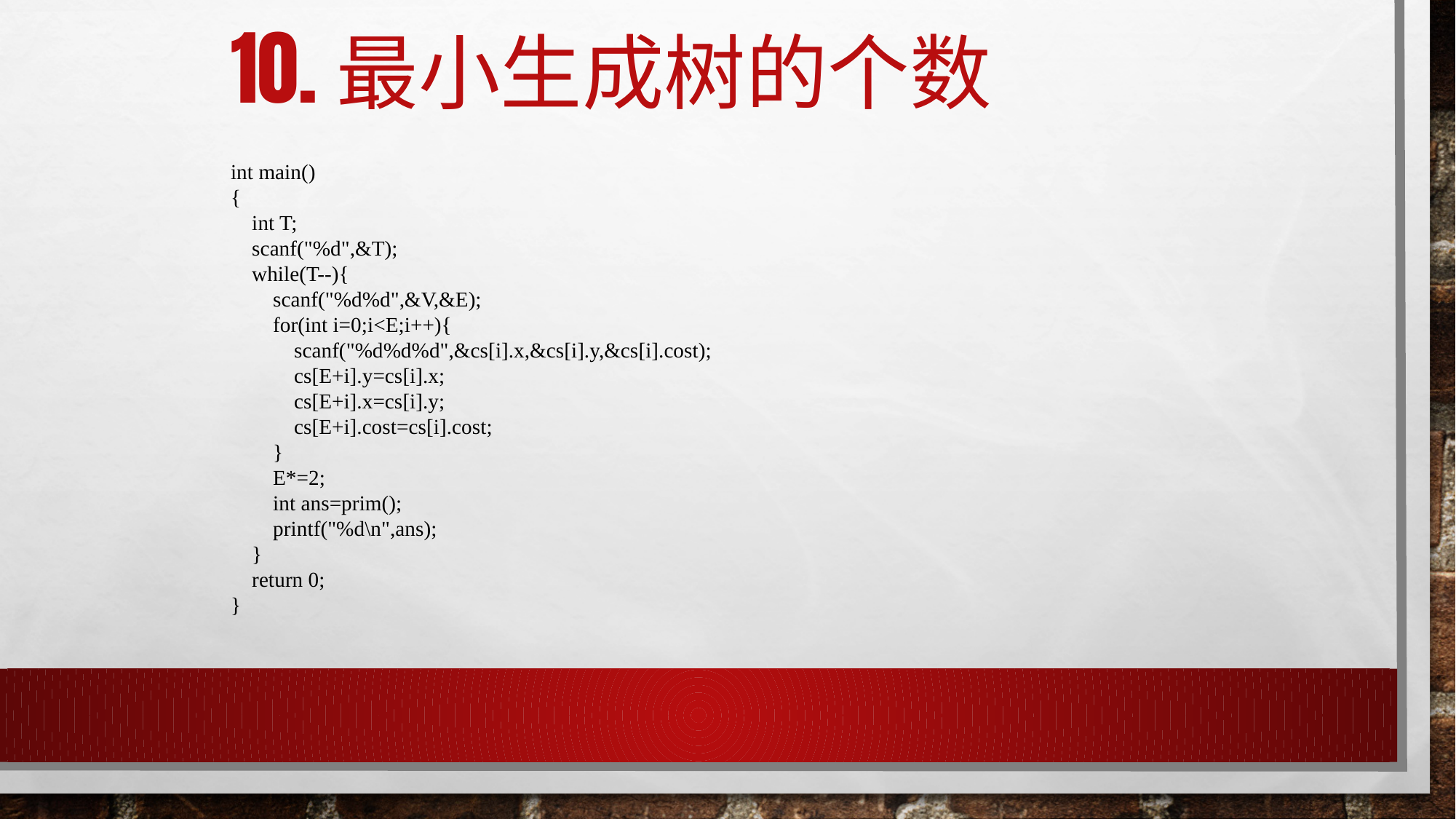

# 10.最小生成树的个数
int main()
{
    int T;
    scanf("%d",&T);
    while(T--){
        scanf("%d%d",&V,&E);
        for(int i=0;i<E;i++){
            scanf("%d%d%d",&cs[i].x,&cs[i].y,&cs[i].cost);
            cs[E+i].y=cs[i].x;
            cs[E+i].x=cs[i].y;
            cs[E+i].cost=cs[i].cost;
        }
        E*=2;
        int ans=prim();
        printf("%d\n",ans);
    }
    return 0;
}